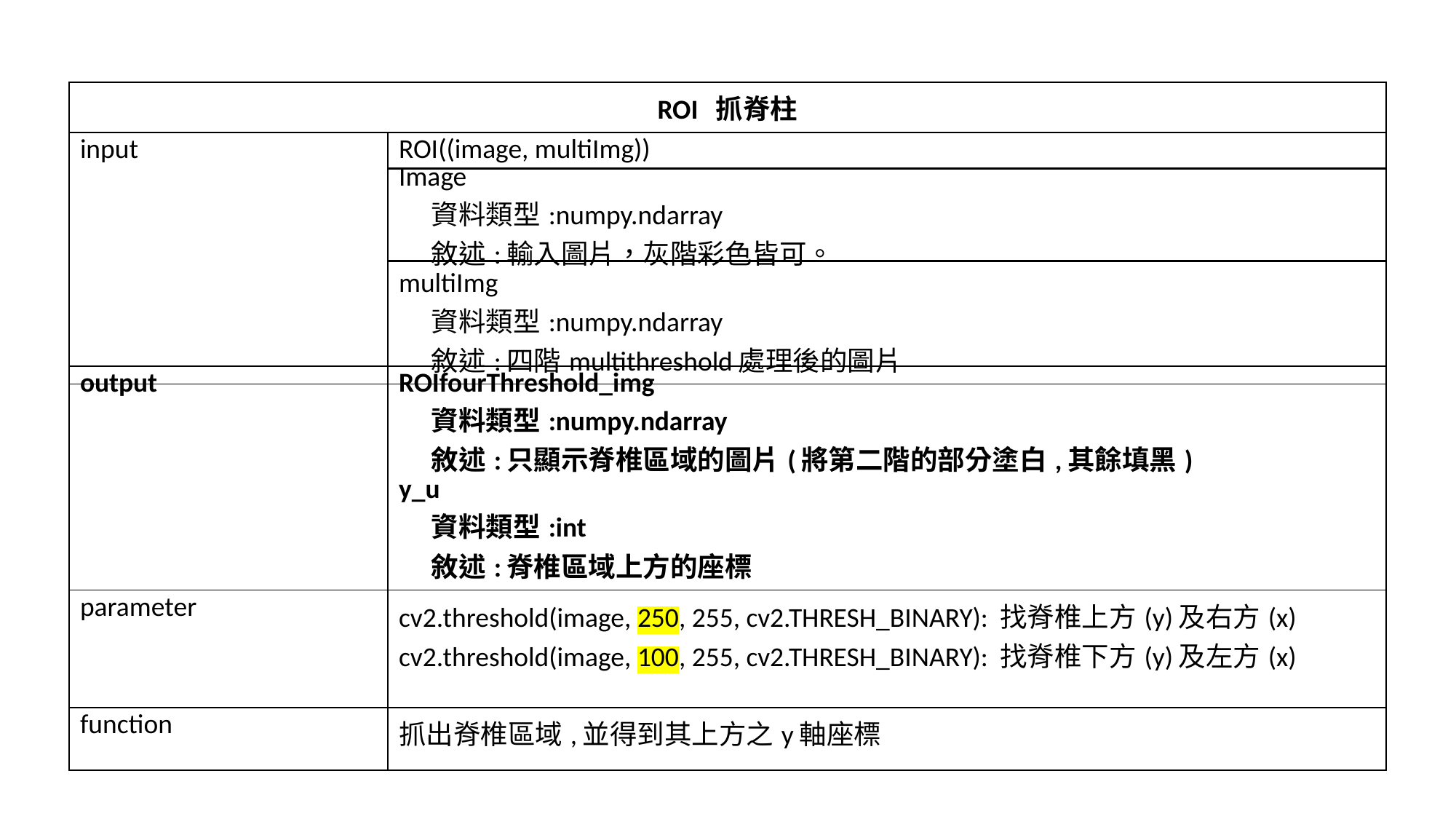

| ROI 抓脊柱 |  |
| --- | --- |
| input | ROI((image, multiImg)) Image 資料類型:numpy.ndarray 敘述:輸入圖片，灰階彩色皆可。 multiImg 資料類型:numpy.ndarray 敘述:四階multithreshold處理後的圖片 |
| output | ROIfourThreshold\_img 資料類型:numpy.ndarray 敘述:只顯示脊椎區域的圖片(將第二階的部分塗白,其餘填黑) y\_u 資料類型:int 敘述:脊椎區域上方的座標 |
| --- | --- |
| parameter | cv2.threshold(image, 250, 255, cv2.THRESH\_BINARY): 找脊椎上方(y)及右方(x) cv2.threshold(image, 100, 255, cv2.THRESH\_BINARY): 找脊椎下方(y)及左方(x) |
| function | 抓出脊椎區域,並得到其上方之y軸座標 |